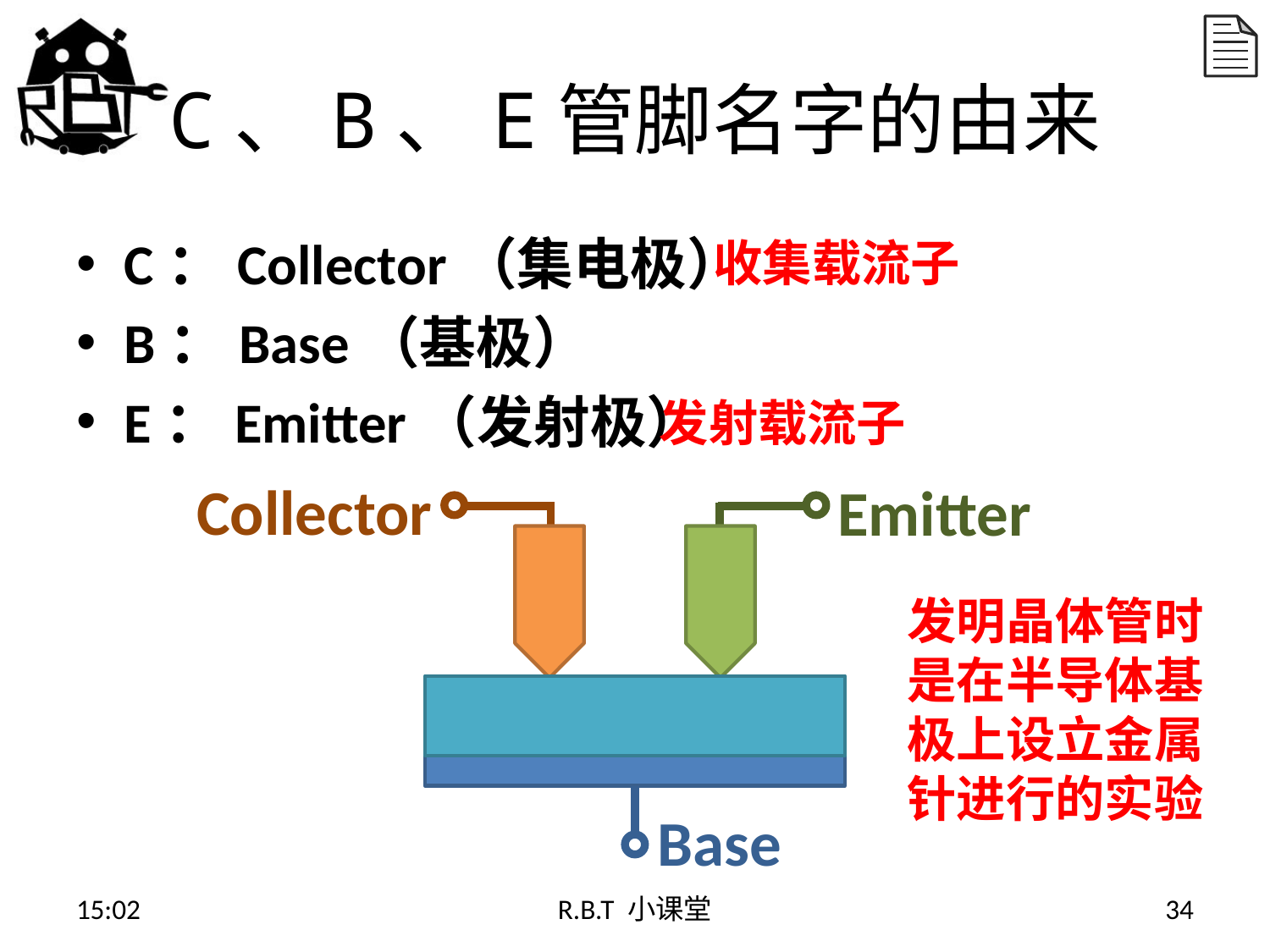

# C、B、E管脚名字的由来
C：Collector（集电极）
B：Base（基极）
E：Emitter（发射极）
收集载流子
发射载流子
Collector
Emitter

Base

发明晶体管时是在半导体基极上设立金属针进行的实验
15:02
R.B.T 小课堂
34